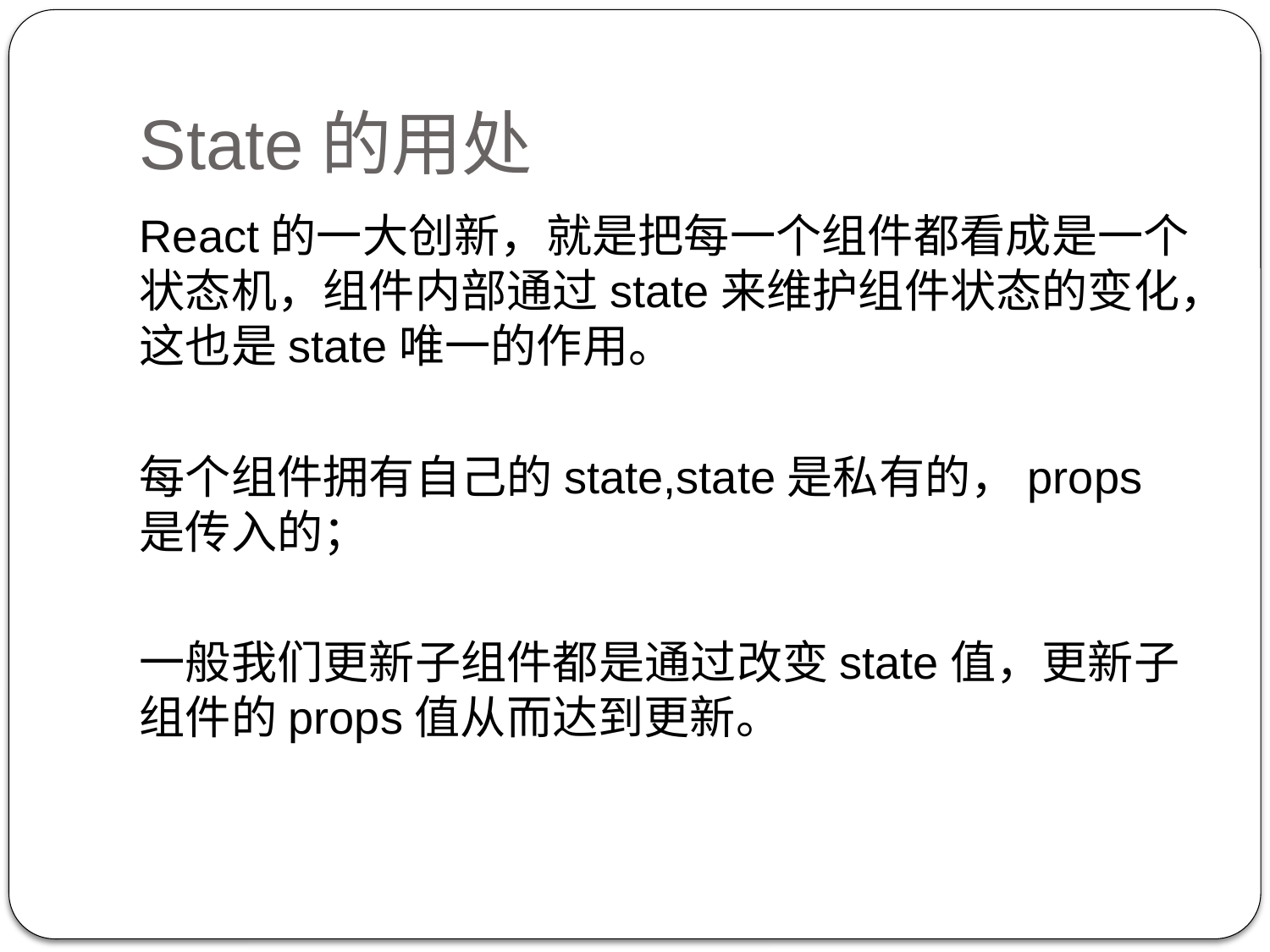

# State的用处
React的一大创新，就是把每一个组件都看成是一个状态机，组件内部通过state来维护组件状态的变化，这也是state唯一的作用。

每个组件拥有自己的state,state是私有的，props是传入的；

一般我们更新子组件都是通过改变state值，更新子组件的props值从而达到更新。